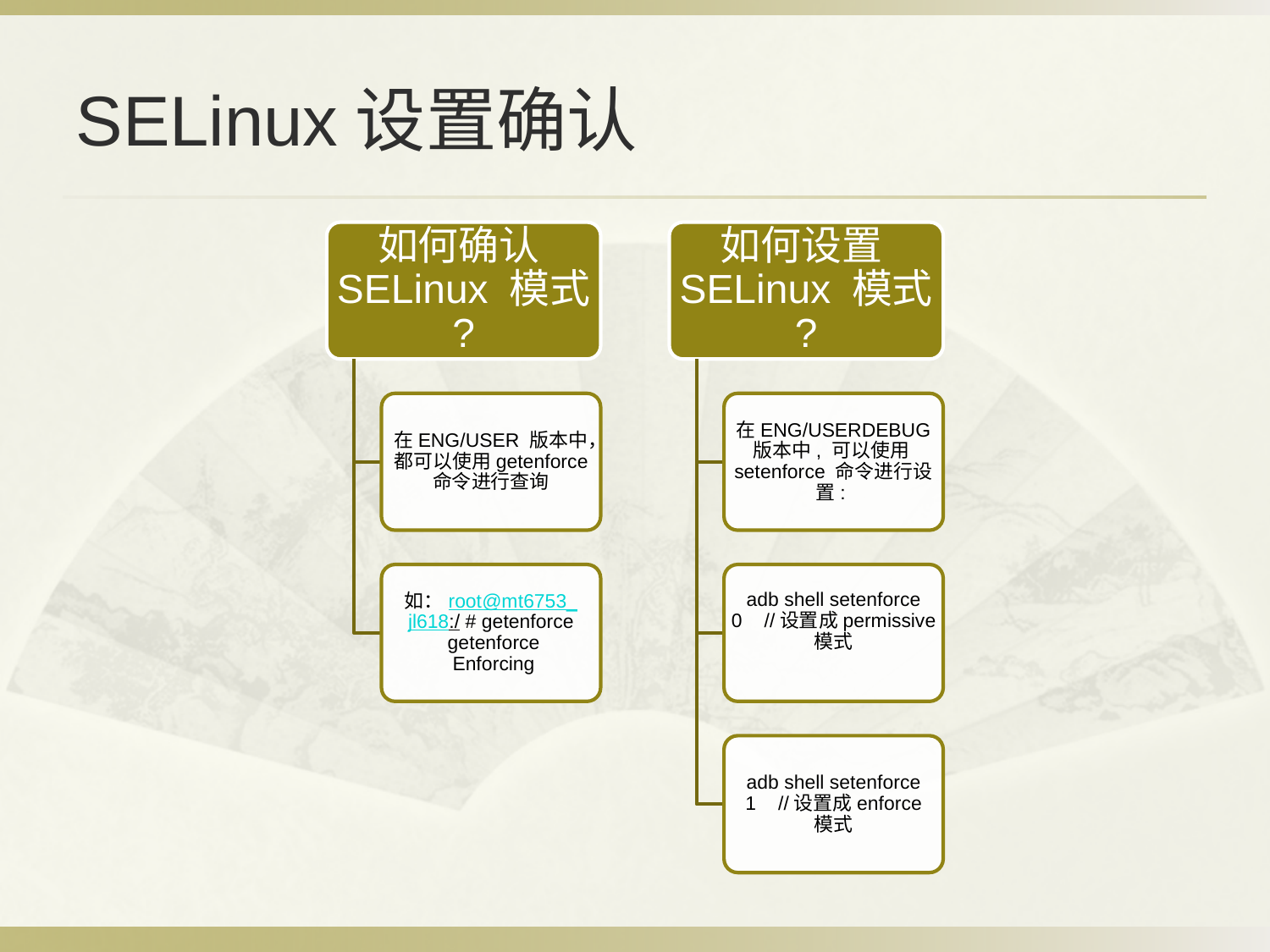

# SELinux设置确认
如何确认SELinux 模式 ?
在ENG/USER 版本中，都可以使用getenforce 命令进行查询
如：root@mt6753_jl618:/ # getenforce
 getenforce
 Enforcing
如何设置SELinux 模式 ?
在ENG/USERDEBUG 版本中, 可以使用setenforce 命令进行设置:
adb shell setenforce 0    //设置成permissive 模式
adb shell setenforce 1    //设置成enforce 模式